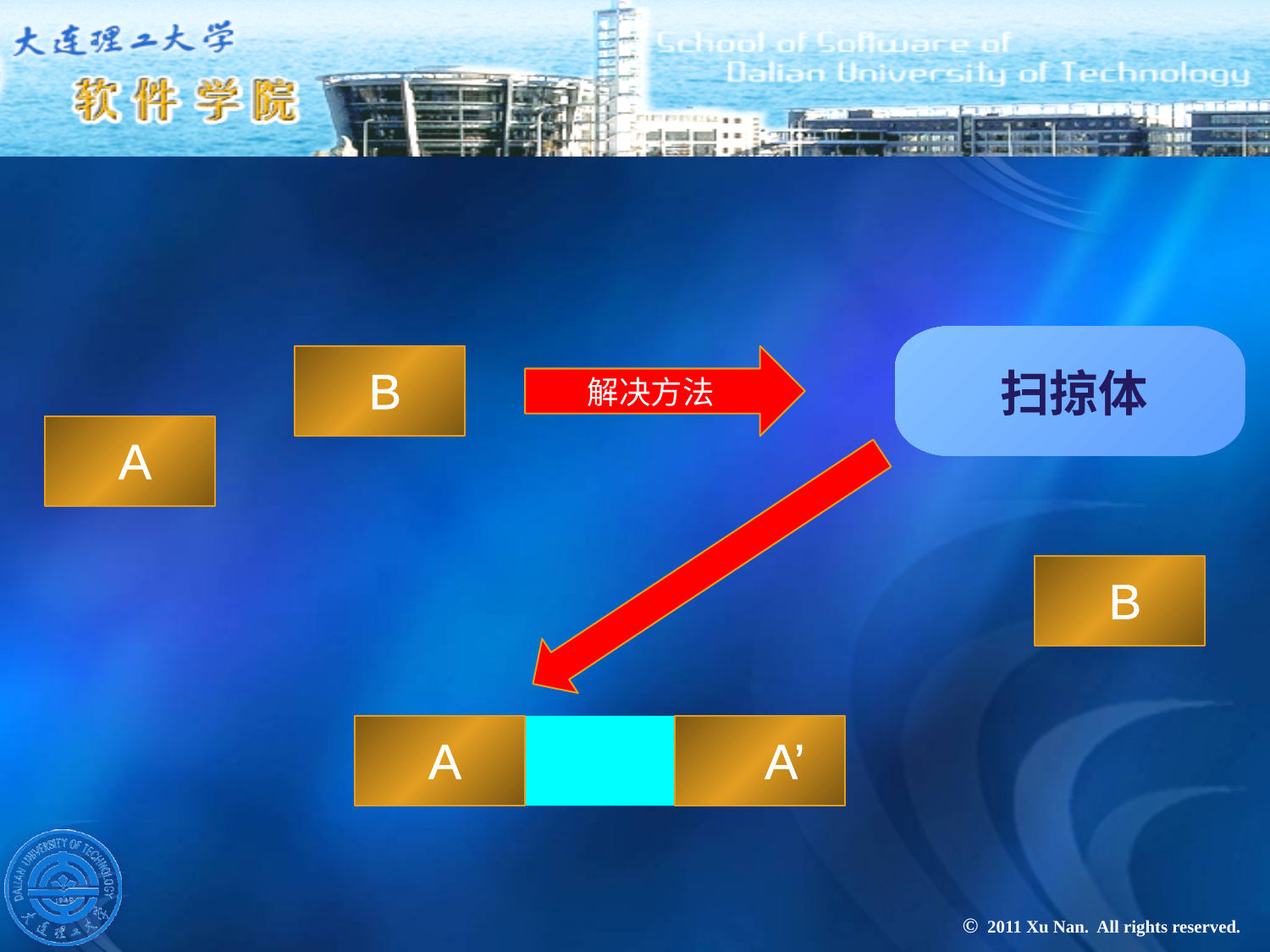

B

解决方法
扫掠体

A

B

A

A’